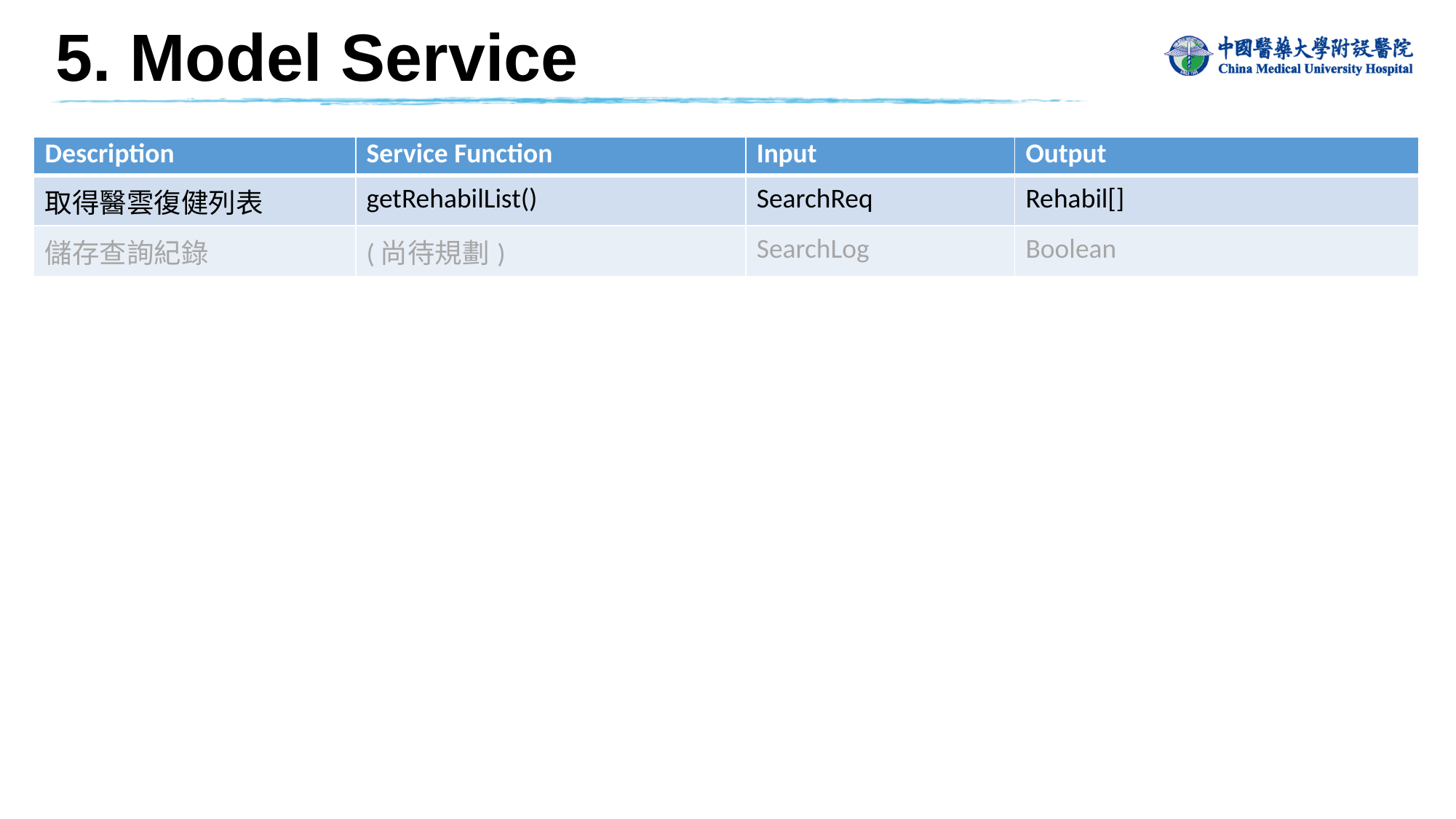

5. Model Service
| Description | Service Function | Input | Output |
| --- | --- | --- | --- |
| 取得醫雲復健列表 | getRehabilList() | SearchReq | Rehabil[] |
| 儲存查詢紀錄 | (尚待規劃) | SearchLog | Boolean |